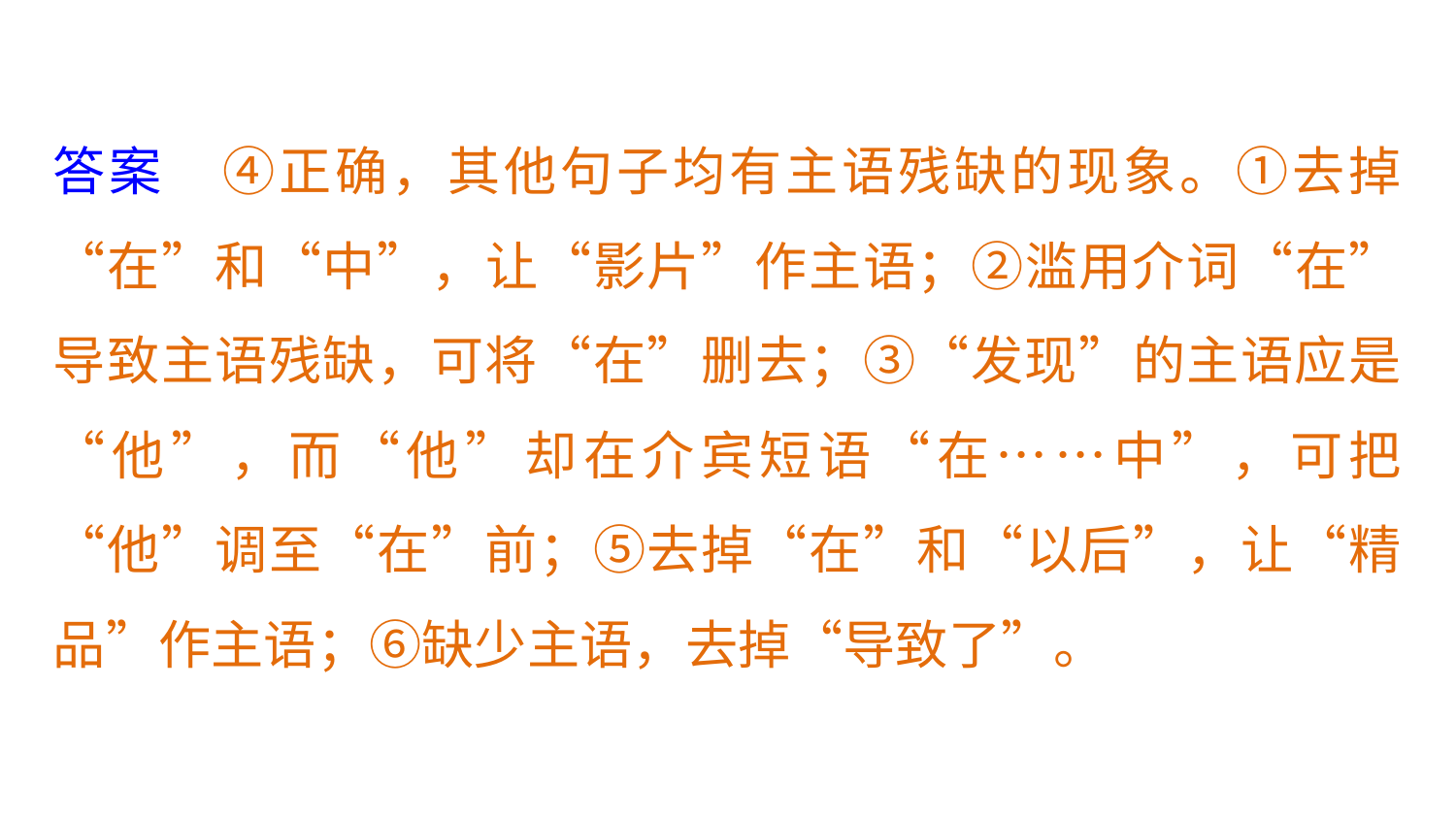

答案　④正确，其他句子均有主语残缺的现象。①去掉“在”和“中”，让“影片”作主语；②滥用介词“在”导致主语残缺，可将“在”删去；③“发现”的主语应是“他”，而“他”却在介宾短语“在……中”，可把“他”调至“在”前；⑤去掉“在”和“以后”，让“精品”作主语；⑥缺少主语，去掉“导致了”。